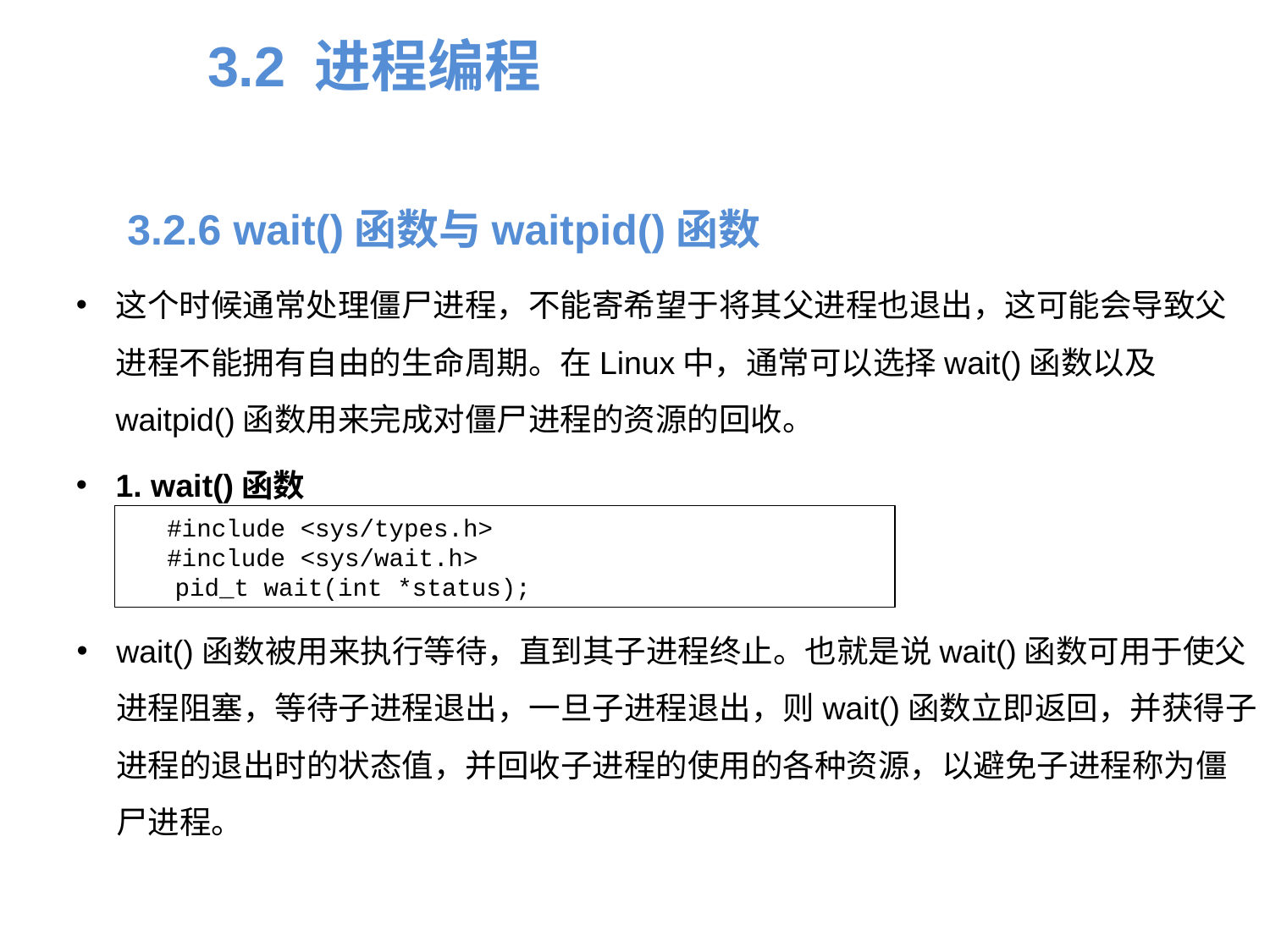

3.2 进程编程
3.2.6 wait()函数与waitpid()函数
这个时候通常处理僵尸进程，不能寄希望于将其父进程也退出，这可能会导致父进程不能拥有自由的生命周期。在Linux中，通常可以选择wait()函数以及waitpid()函数用来完成对僵尸进程的资源的回收。
1. wait()函数
#include <sys/types.h>
#include <sys/wait.h>
pid_t wait(int *status);
wait()函数被用来执行等待，直到其子进程终止。也就是说wait()函数可用于使父进程阻塞，等待子进程退出，一旦子进程退出，则wait()函数立即返回，并获得子进程的退出时的状态值，并回收子进程的使用的各种资源，以避免子进程称为僵尸进程。